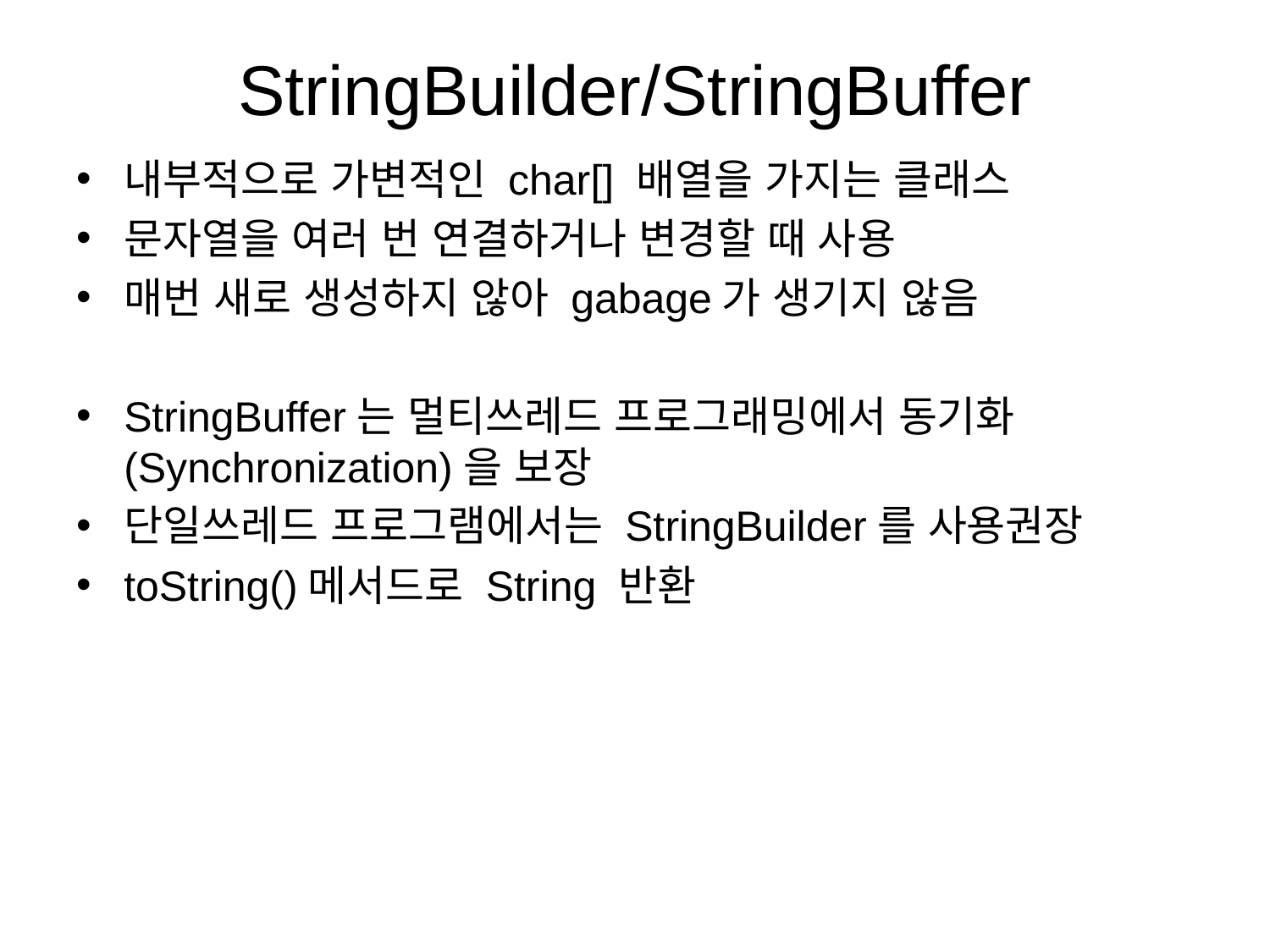

# StringBuilder/StringBuffer
내부적으로 가변적인 char[] 배열을 가지는 클래스
문자열을 여러 번 연결하거나 변경할 때 사용
매번 새로 생성하지 않아 gabage가 생기지 않음

StringBuffer는 멀티쓰레드 프로그래밍에서 동기화(Synchronization)을 보장
단일쓰레드 프로그램에서는 StringBuilder를 사용권장
toString()메서드로 String 반환